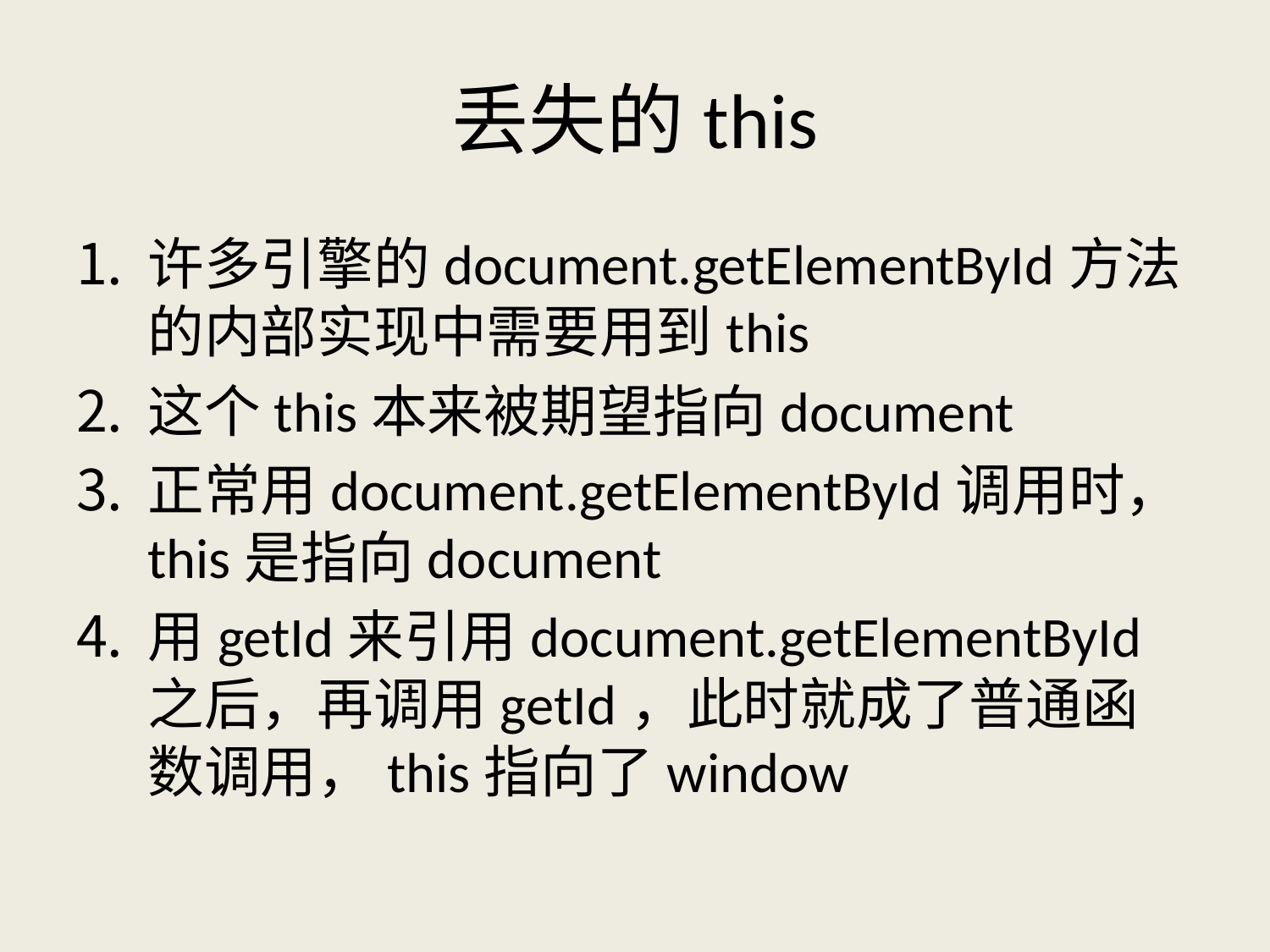

# 丢失的this
许多引擎的document.getElementById方法的内部实现中需要用到this
这个this本来被期望指向document
正常用document.getElementById调用时，this是指向document
用getId来引用document.getElementById之后，再调用getId，此时就成了普通函数调用，this指向了window